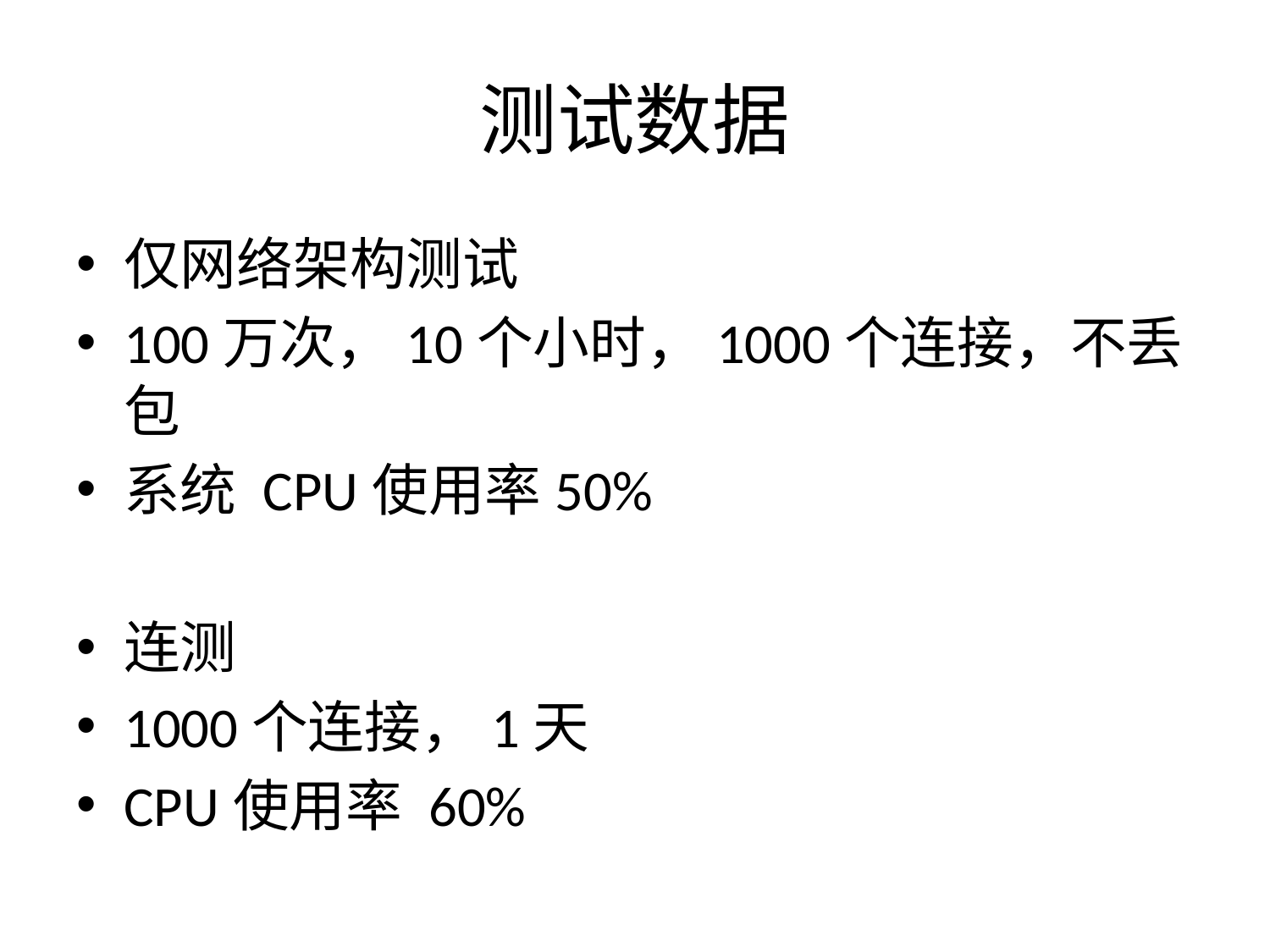

# 测试数据
仅网络架构测试
100万次，10个小时，1000个连接，不丢包
系统 CPU使用率50%

连测
1000个连接，1天
CPU使用率 60%